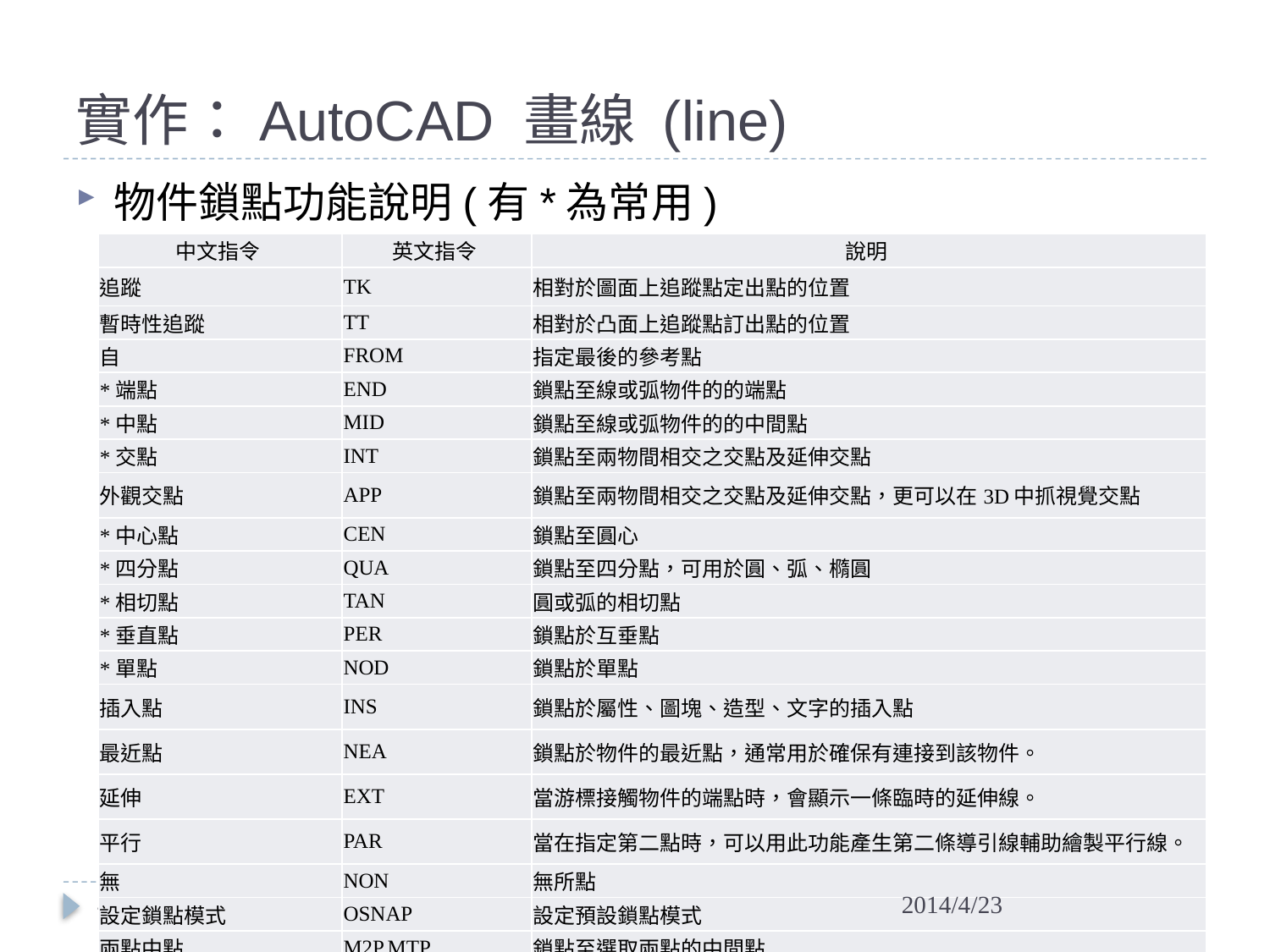

# 實作：AutoCAD 畫線 (line)
物件鎖點功能說明(有*為常用)

| 中文指令 | 英文指令 | 說明 |
| --- | --- | --- |
| 追蹤 | TK | 相對於圖面上追蹤點定出點的位置 |
| 暫時性追蹤 | TT | 相對於凸面上追蹤點訂出點的位置 |
| 自 | FROM | 指定最後的參考點 |
| \*端點 | END | 鎖點至線或弧物件的的端點 |
| \*中點 | MID | 鎖點至線或弧物件的的中間點 |
| \*交點 | INT | 鎖點至兩物間相交之交點及延伸交點 |
| 外觀交點 | APP | 鎖點至兩物間相交之交點及延伸交點，更可以在3D中抓視覺交點 |
| \*中心點 | CEN | 鎖點至圓心 |
| \*四分點 | QUA | 鎖點至四分點，可用於圓、弧、橢圓 |
| \*相切點 | TAN | 圓或弧的相切點 |
| \*垂直點 | PER | 鎖點於互垂點 |
| \*單點 | NOD | 鎖點於單點 |
| 插入點 | INS | 鎖點於屬性、圖塊、造型、文字的插入點 |
| 最近點 | NEA | 鎖點於物件的最近點，通常用於確保有連接到該物件。 |
| 延伸 | EXT | 當游標接觸物件的端點時，會顯示一條臨時的延伸線。 |
| 平行 | PAR | 當在指定第二點時，可以用此功能產生第二條導引線輔助繪製平行線。 |
| 無 | NON | 無所點 |
| 設定鎖點模式 | OSNAP | 設定預設鎖點模式 |
| 兩點中點 | M2P,MTP | 鎖點至選取兩點的中間點 |
45
2014/4/23